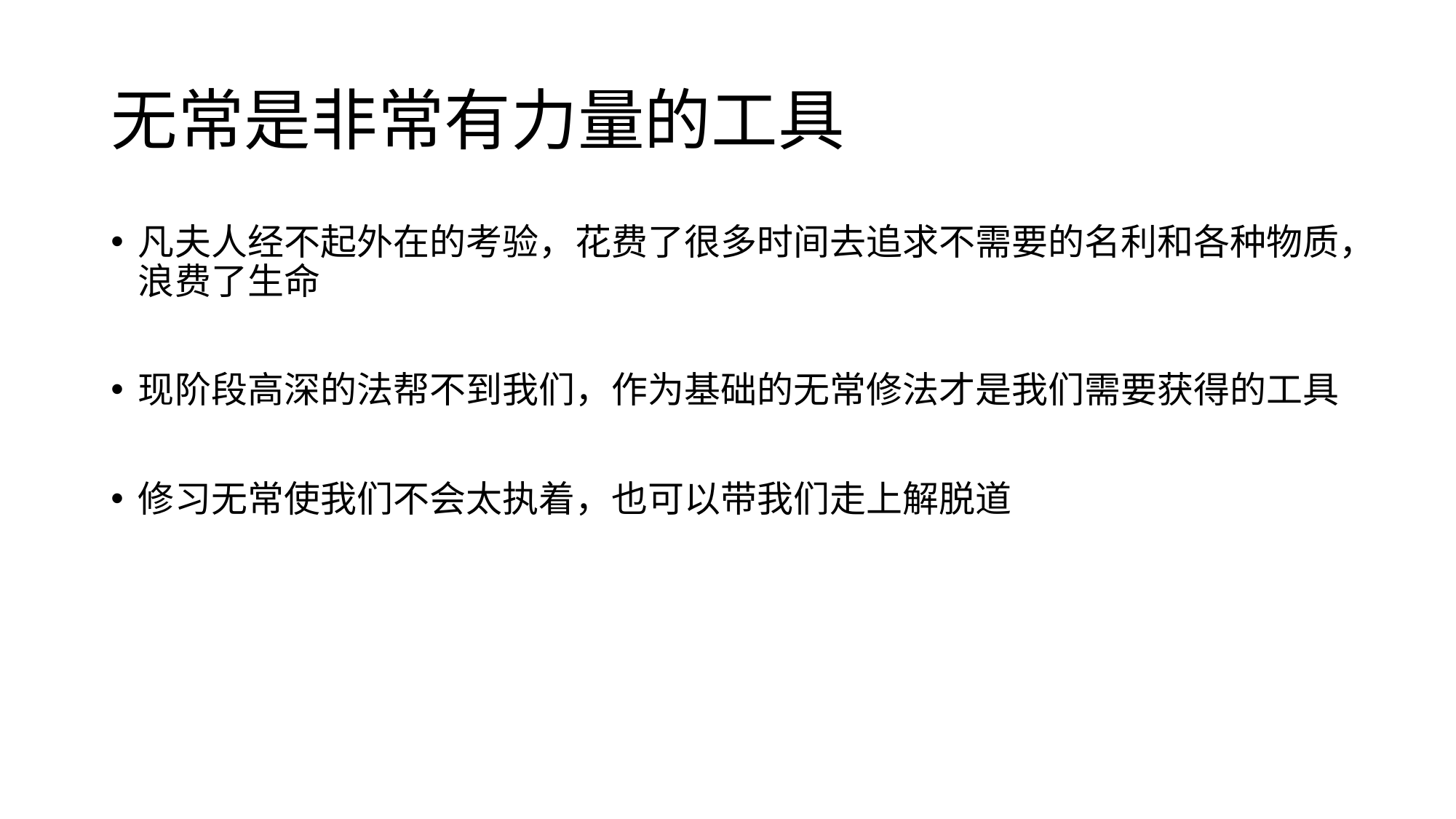

# 无常是非常有力量的工具
凡夫人经不起外在的考验，花费了很多时间去追求不需要的名利和各种物质，浪费了生命

现阶段高深的法帮不到我们，作为基础的无常修法才是我们需要获得的工具

修习无常使我们不会太执着，也可以带我们走上解脱道